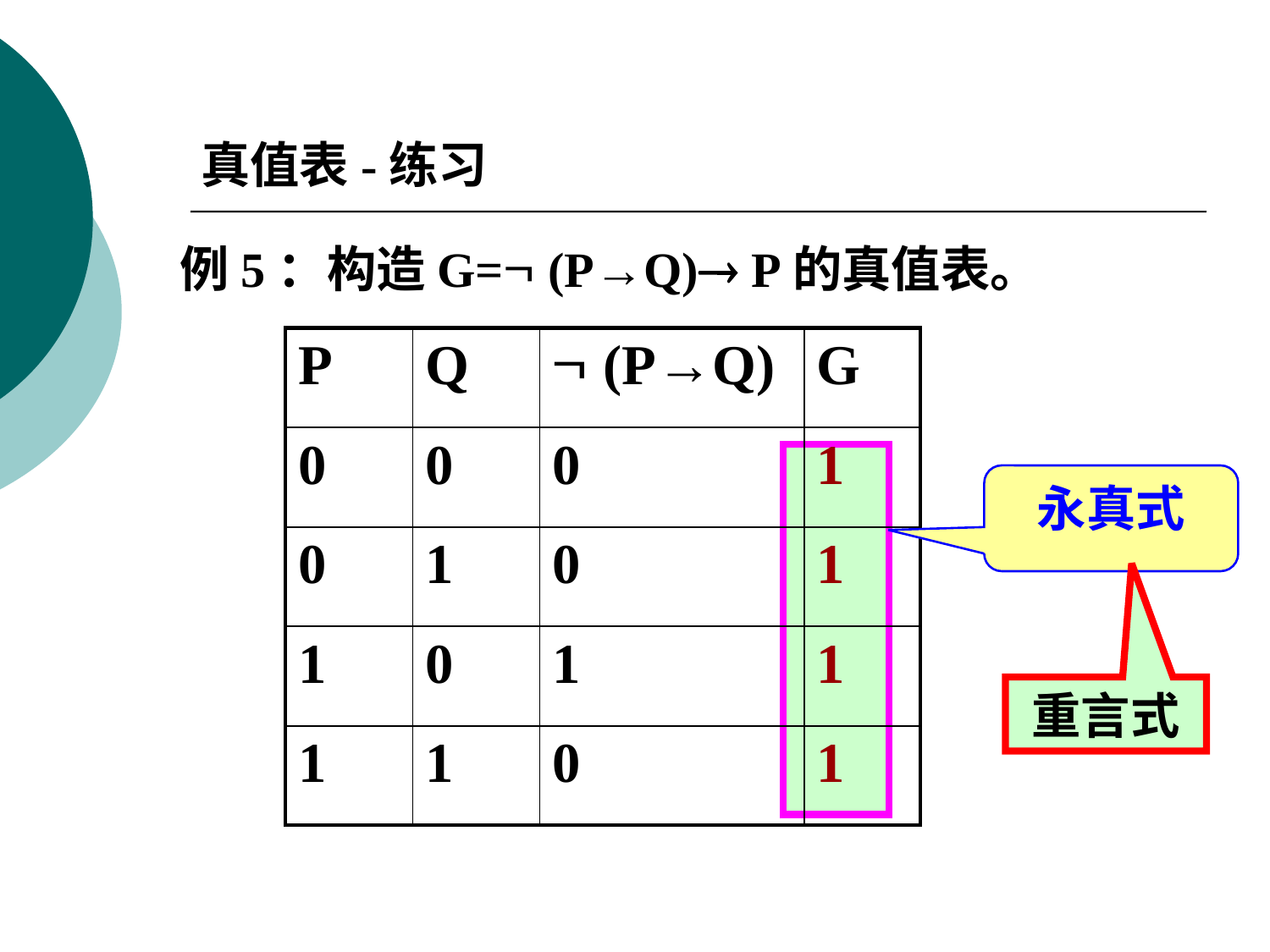

真值表-练习
例5：构造G=¬ (P→Q)→ P的真值表。
| P | Q | ¬ (P→Q) | G |
| --- | --- | --- | --- |
| 0 | 0 | 0 | 1 |
| 0 | 1 | 0 | 1 |
| 1 | 0 | 1 | 1 |
| 1 | 1 | 0 | 1 |

永真式
重言式